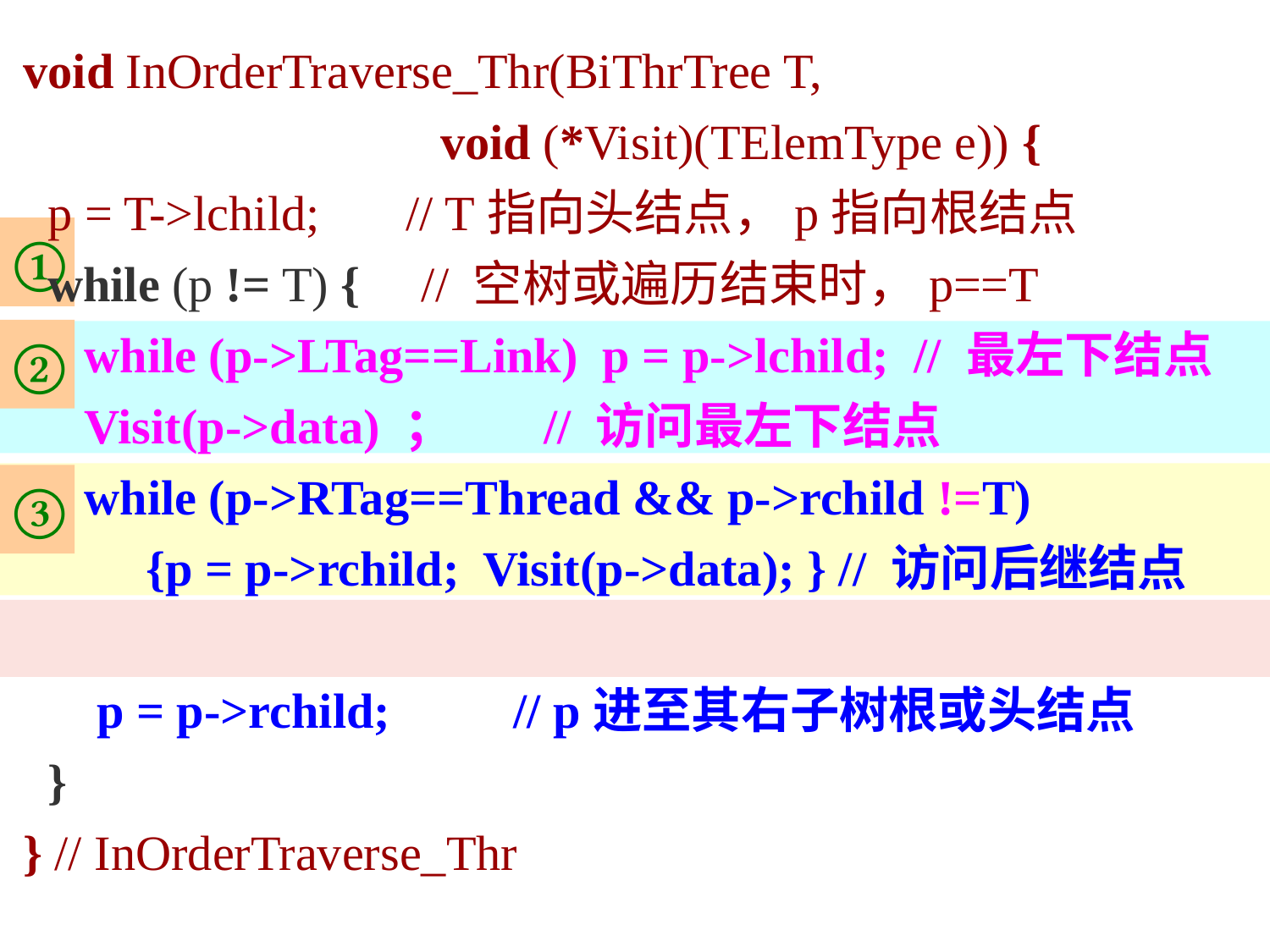

void InOrderTraverse_Thr(BiThrTree T,
                                  void (*Visit)(TElemType e)) {
  p = T->lchild;       // T指向头结点，p指向根结点
  while (p != T) {     // 空树或遍历结束时，p==T
     while (p->LTag==Link)  p = p->lchild;  // 最左下结点
     Visit(p->data) ；       // 访问最左下结点
     while (p->RTag==Thread && p->rchild !=T)
          {p = p->rchild;  Visit(p->data); } // 访问后继结点
      p = p->rchild;          // p进至其右子树根或头结点
  }
} // InOrderTraverse_Thr
①
②

③